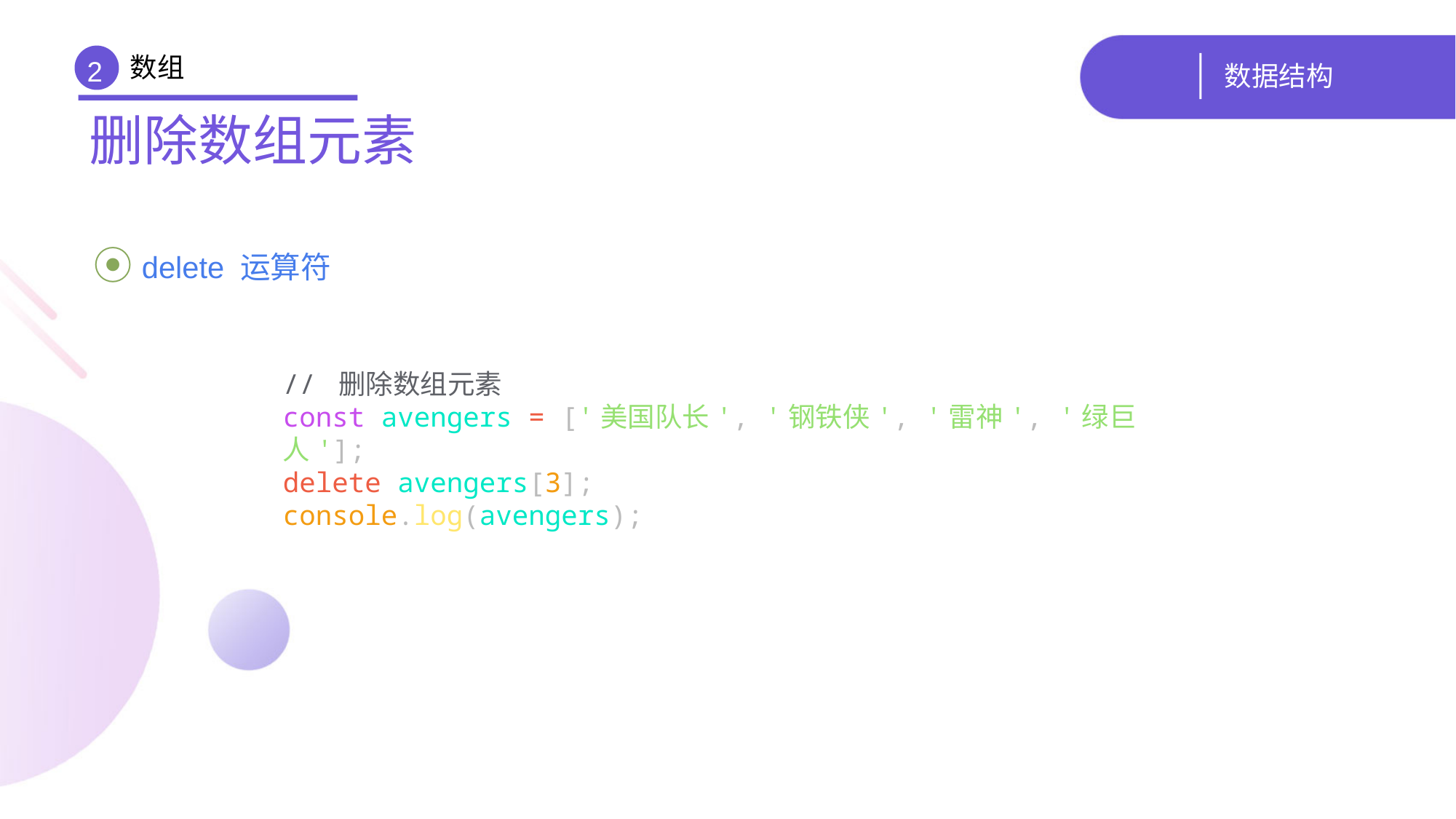

数组
# 数据结构
2
删除数组元素
 delete 运算符
// 删除数组元素
const avengers = ['美国队长', '钢铁侠', '雷神', '绿巨人'];
delete avengers[3];
console.log(avengers);